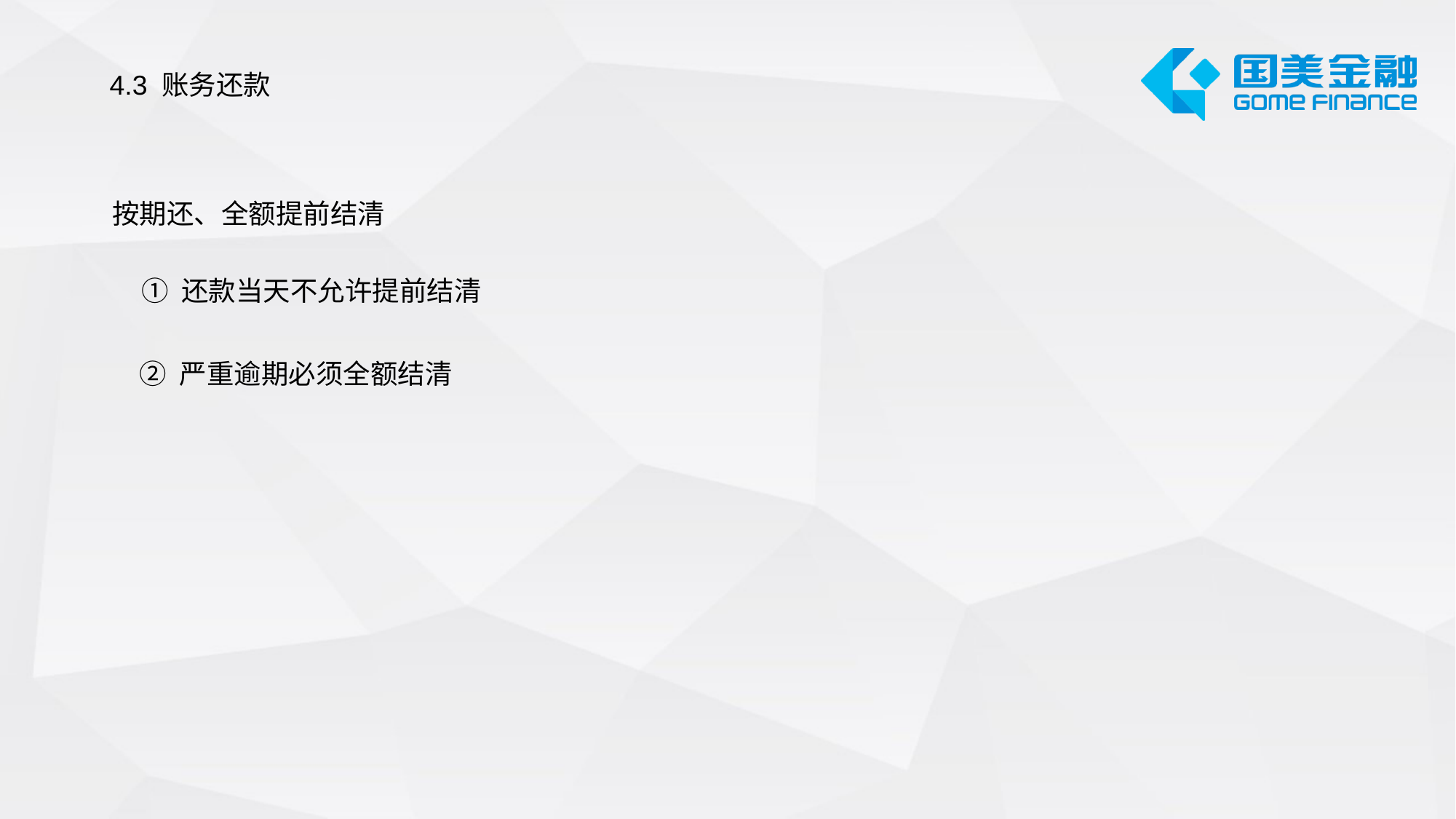

4.3 账务还款
按期还、全额提前结清
① 还款当天不允许提前结清
② 严重逾期必须全额结清